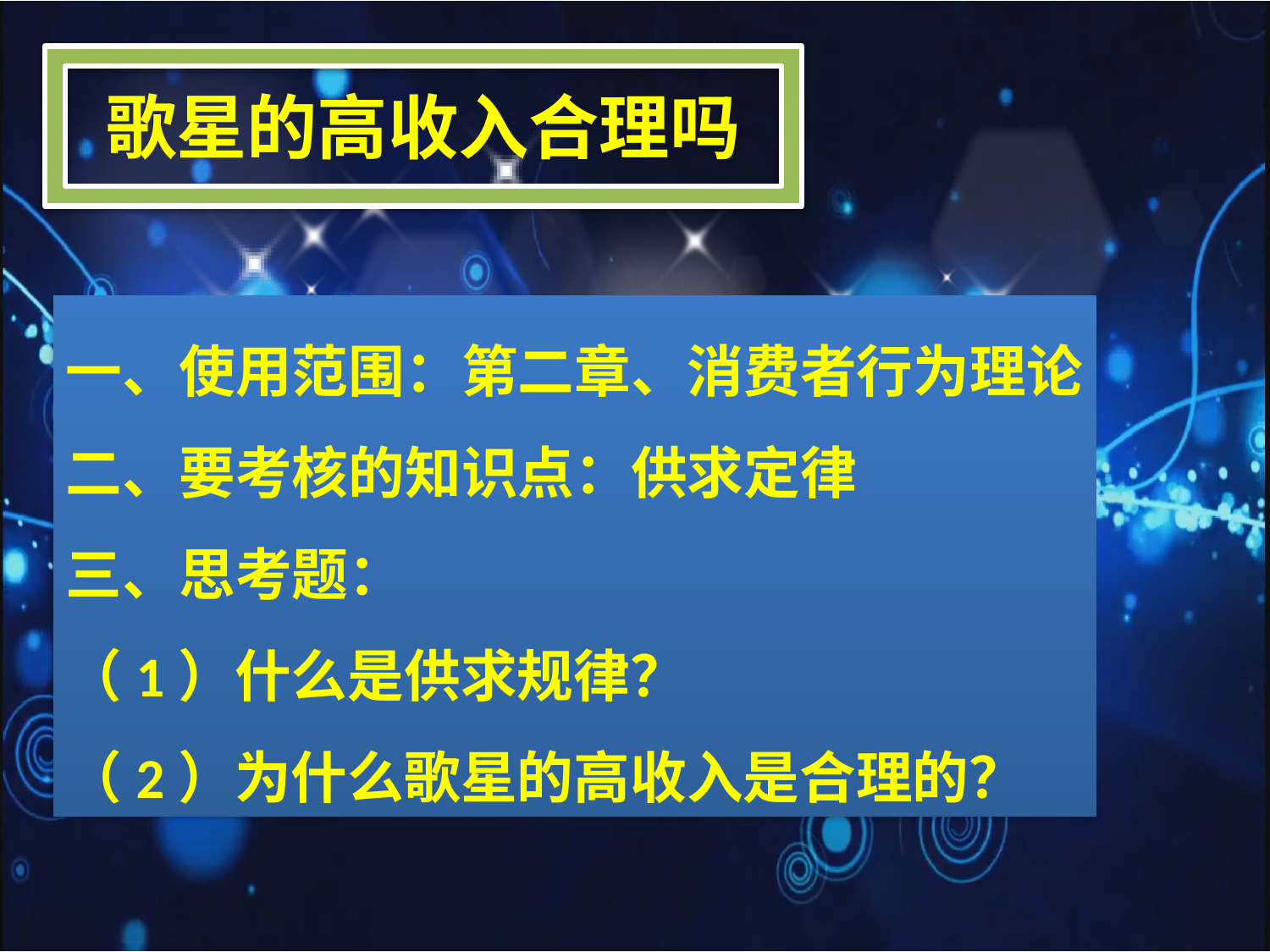

歌星的高收入合理吗
一、使用范围：第二章、消费者行为理论
二、要考核的知识点：供求定律
三、思考题：
（1）什么是供求规律？
（2）为什么歌星的高收入是合理的？